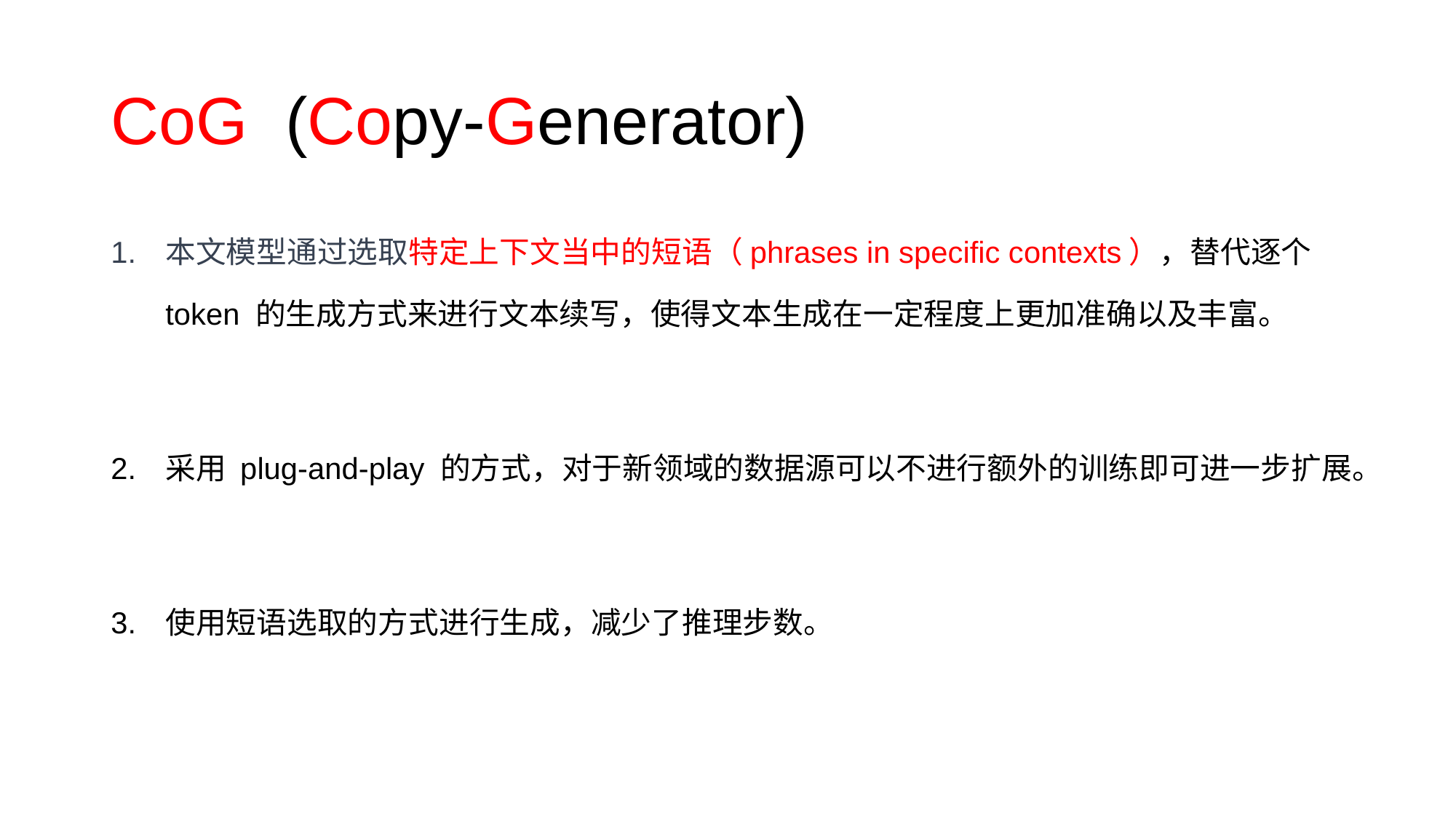

# CoG  (Copy-Generator)
本文模型通过选取特定上下文当中的短语（phrases in specific contexts），替代逐个 token 的生成方式来进行文本续写，使得文本生成在一定程度上更加准确以及丰富。

采用 plug-and-play 的方式，对于新领域的数据源可以不进行额外的训练即可进一步扩展。

使用短语选取的方式进行生成，减少了推理步数。